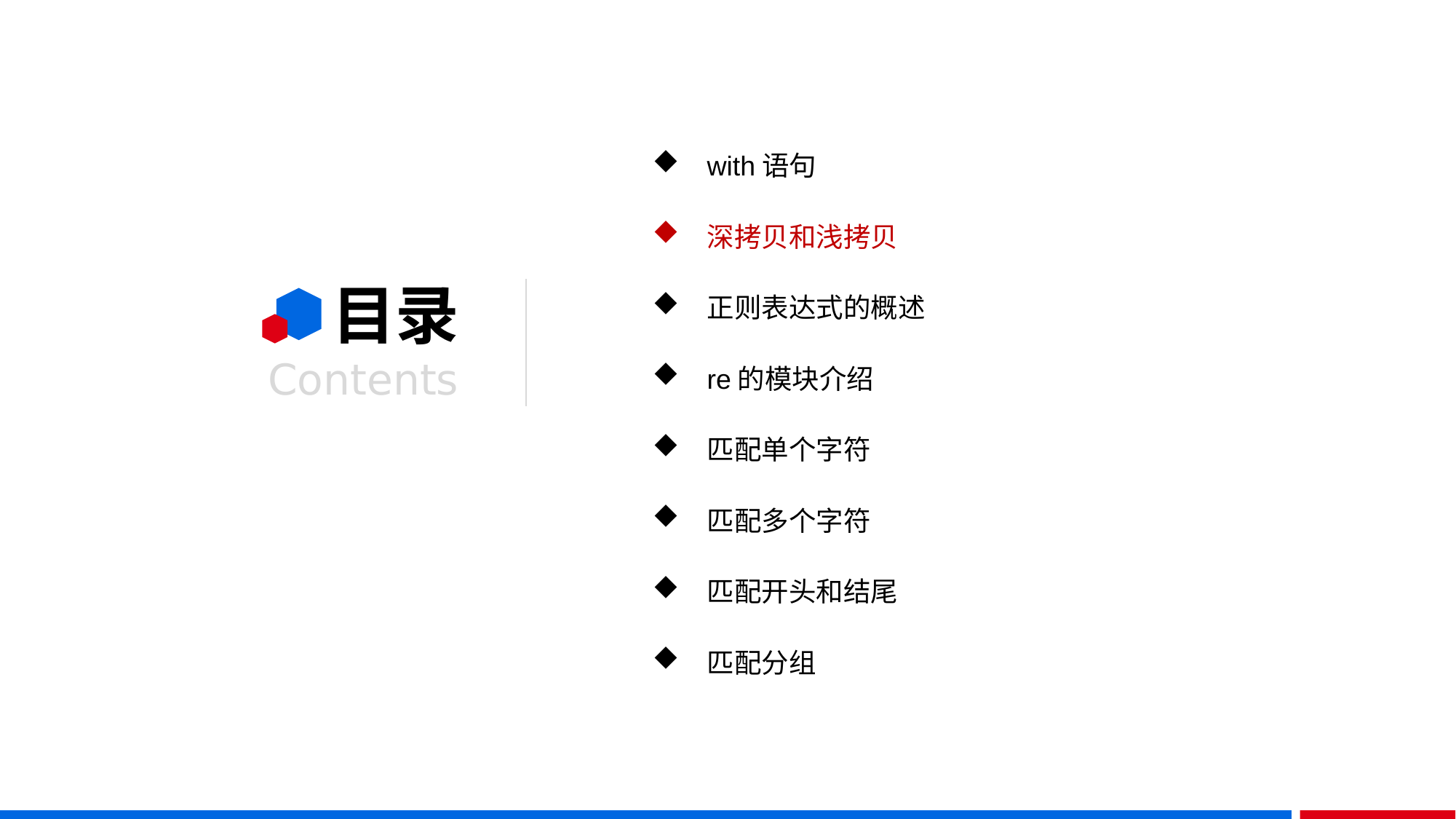

with语句
深拷贝和浅拷贝
正则表达式的概述
re的模块介绍
匹配单个字符
匹配多个字符
匹配开头和结尾
匹配分组